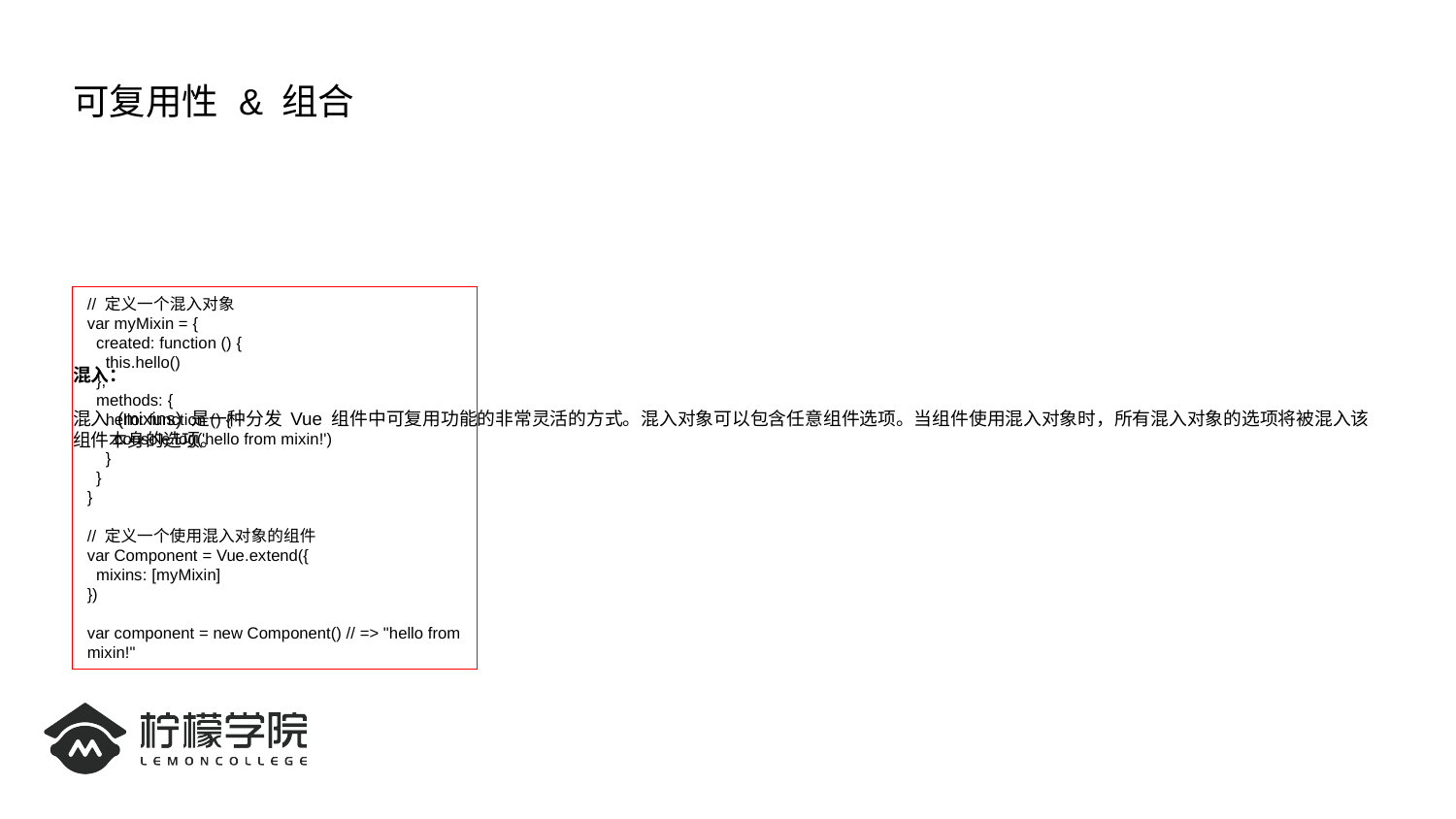

# 可复用性 & 组合
混入：

混入 (mixins) 是一种分发 Vue 组件中可复用功能的非常灵活的方式。混入对象可以包含任意组件选项。当组件使用混入对象时，所有混入对象的选项将被混入该组件本身的选项。

// 定义一个混入对象
var myMixin = {
  created: function () {
    this.hello()
  },
  methods: {
    hello: function () {
      console.log('hello from mixin!')
    }
  }
}

// 定义一个使用混入对象的组件
var Component = Vue.extend({
  mixins: [myMixin]
})

var component = new Component() // => "hello from mixin!"